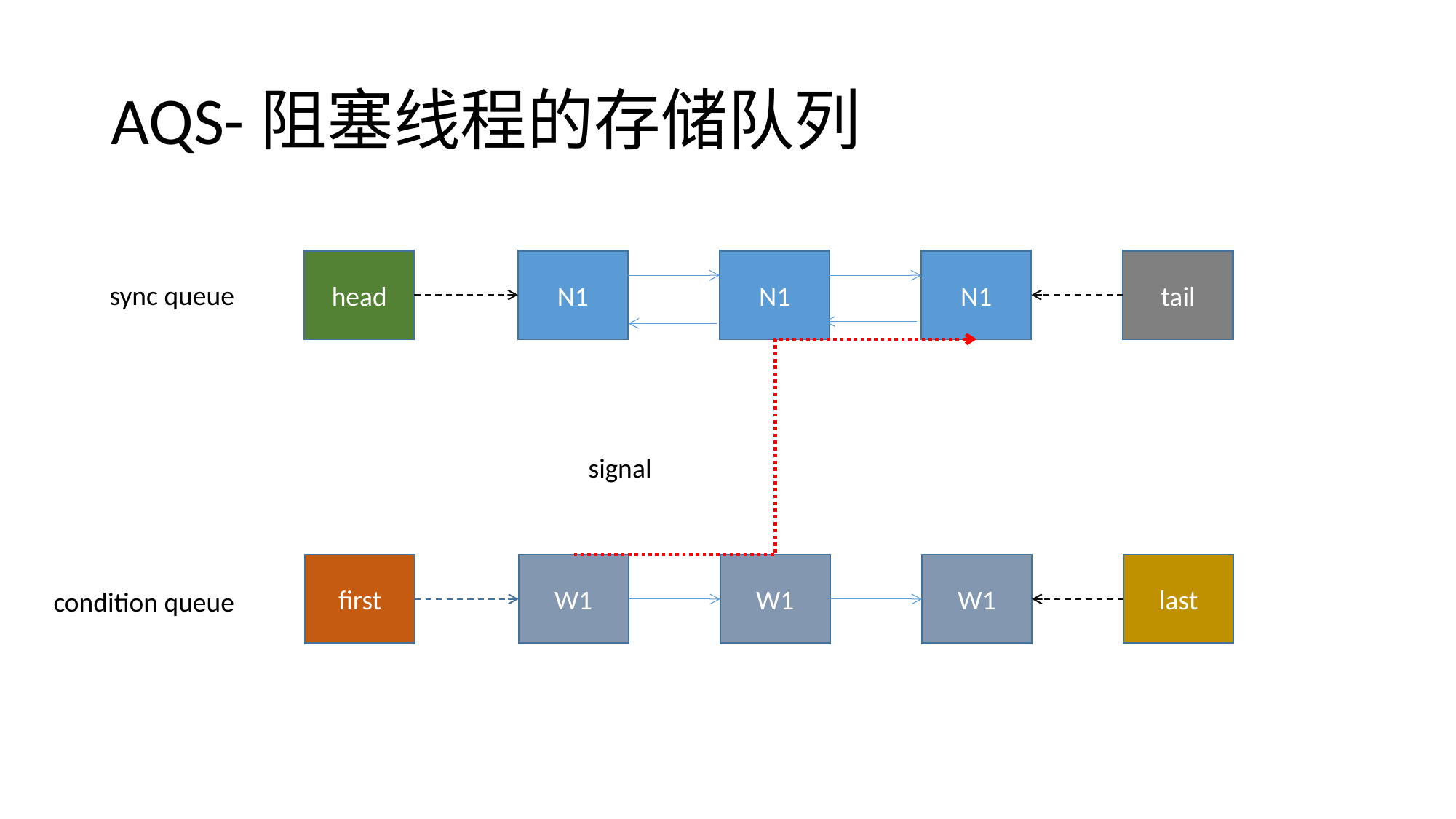

# AQS-阻塞线程的存储队列
head
N1
N1
N1
tail
sync queue
signal
first
W1
W1
W1
last
condition queue